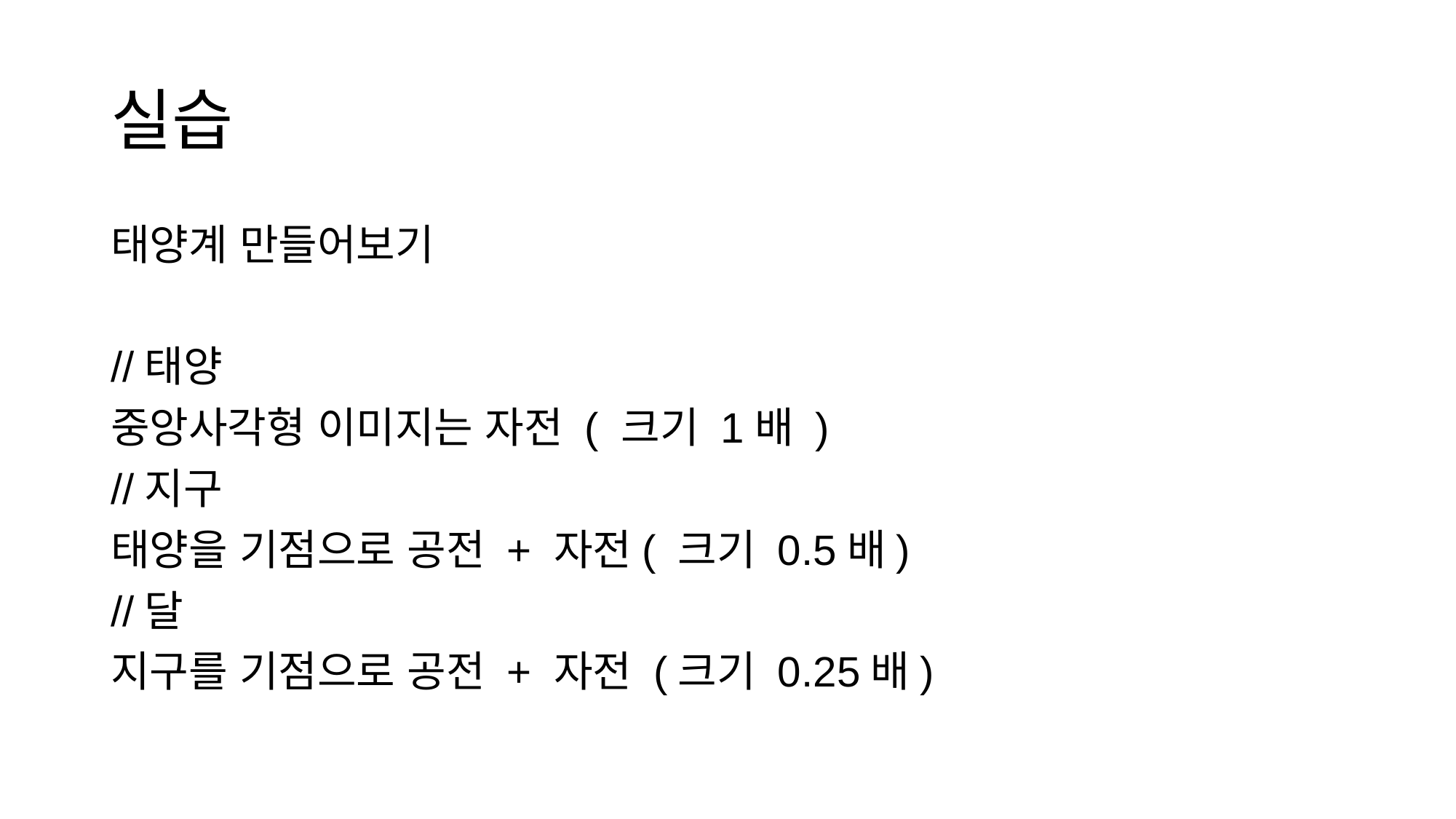

# 실습
태양계 만들어보기

//태양
중앙사각형 이미지는 자전 ( 크기 1배 )
//지구
태양을 기점으로 공전 + 자전( 크기 0.5배)
//달
지구를 기점으로 공전 + 자전 (크기 0.25배)